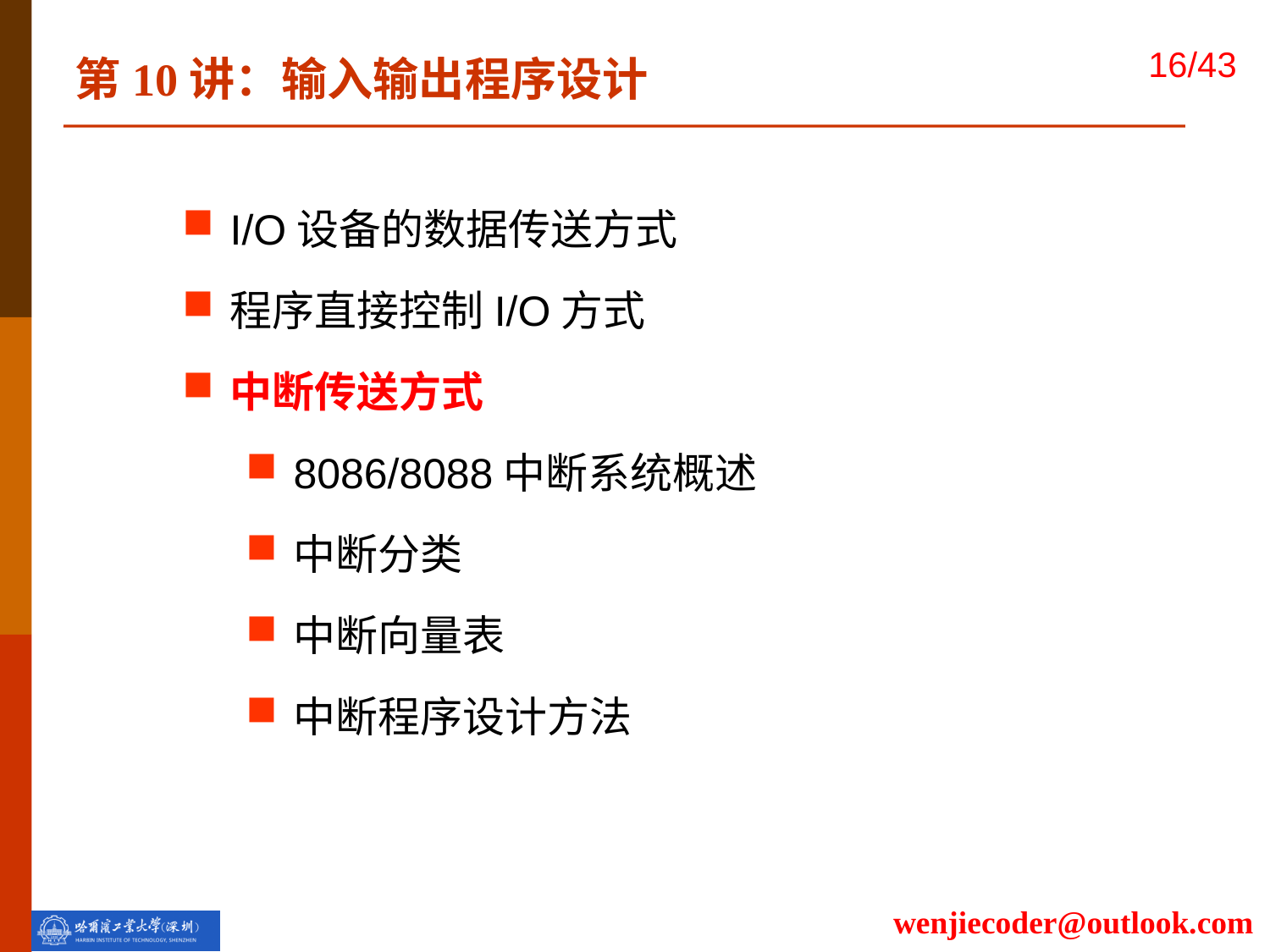

第10讲：输入输出程序设计
I/O设备的数据传送方式
程序直接控制I/O方式
中断传送方式
8086/8088中断系统概述
中断分类
中断向量表
中断程序设计方法